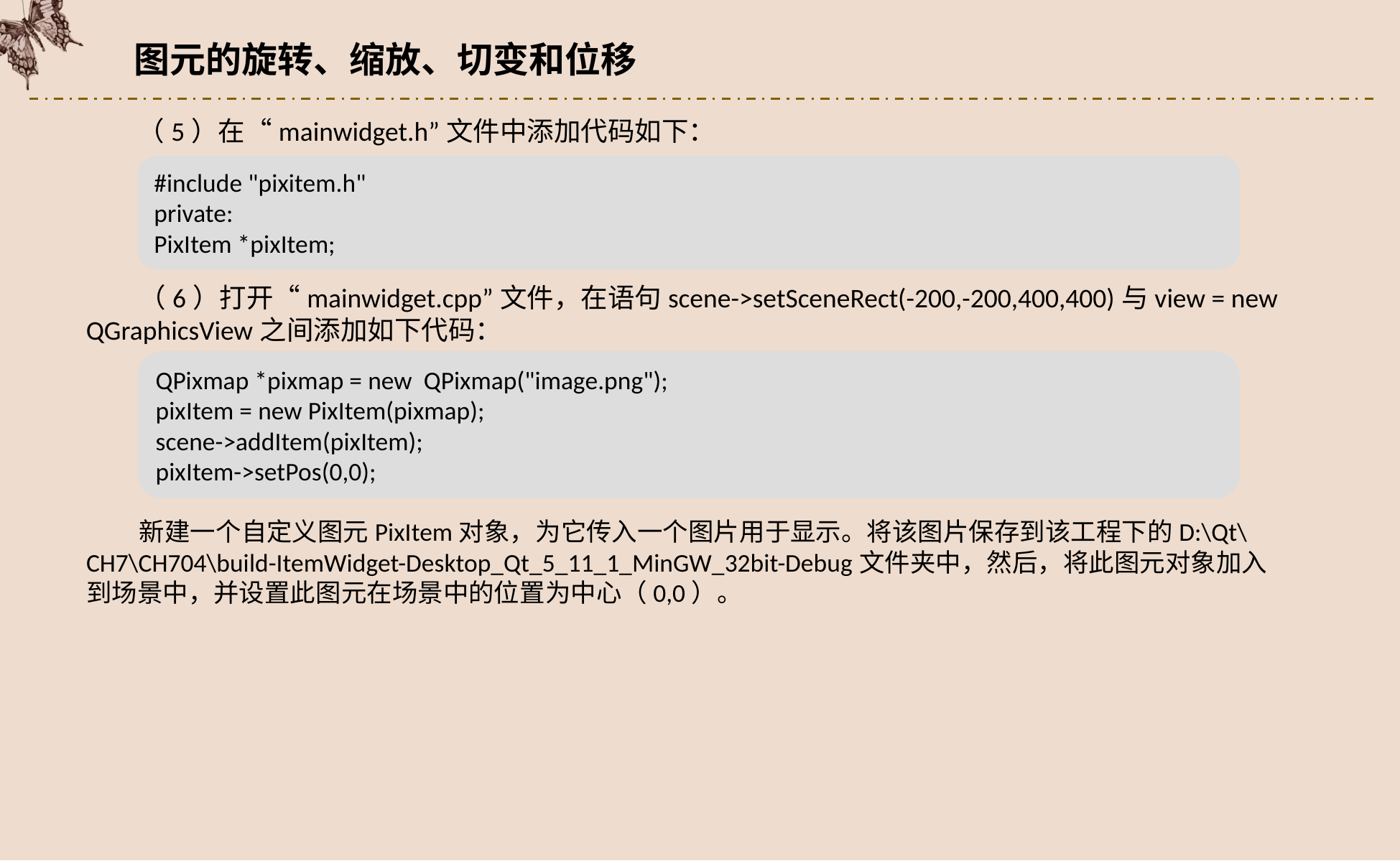

图元的旋转、缩放、切变和位移
（5）在“mainwidget.h”文件中添加代码如下：
#include "pixitem.h"
private:
PixItem *pixItem;
（6）打开“mainwidget.cpp”文件，在语句scene->setSceneRect(-200,-200,400,400)与view = new QGraphicsView之间添加如下代码：
QPixmap *pixmap = new  QPixmap("image.png");
pixItem = new PixItem(pixmap);
scene->addItem(pixItem);
pixItem->setPos(0,0);
新建一个自定义图元PixItem对象，为它传入一个图片用于显示。将该图片保存到该工程下的D:\Qt\CH7\CH704\build-ItemWidget-Desktop_Qt_5_11_1_MinGW_32bit-Debug文件夹中，然后，将此图元对象加入到场景中，并设置此图元在场景中的位置为中心（0,0）。